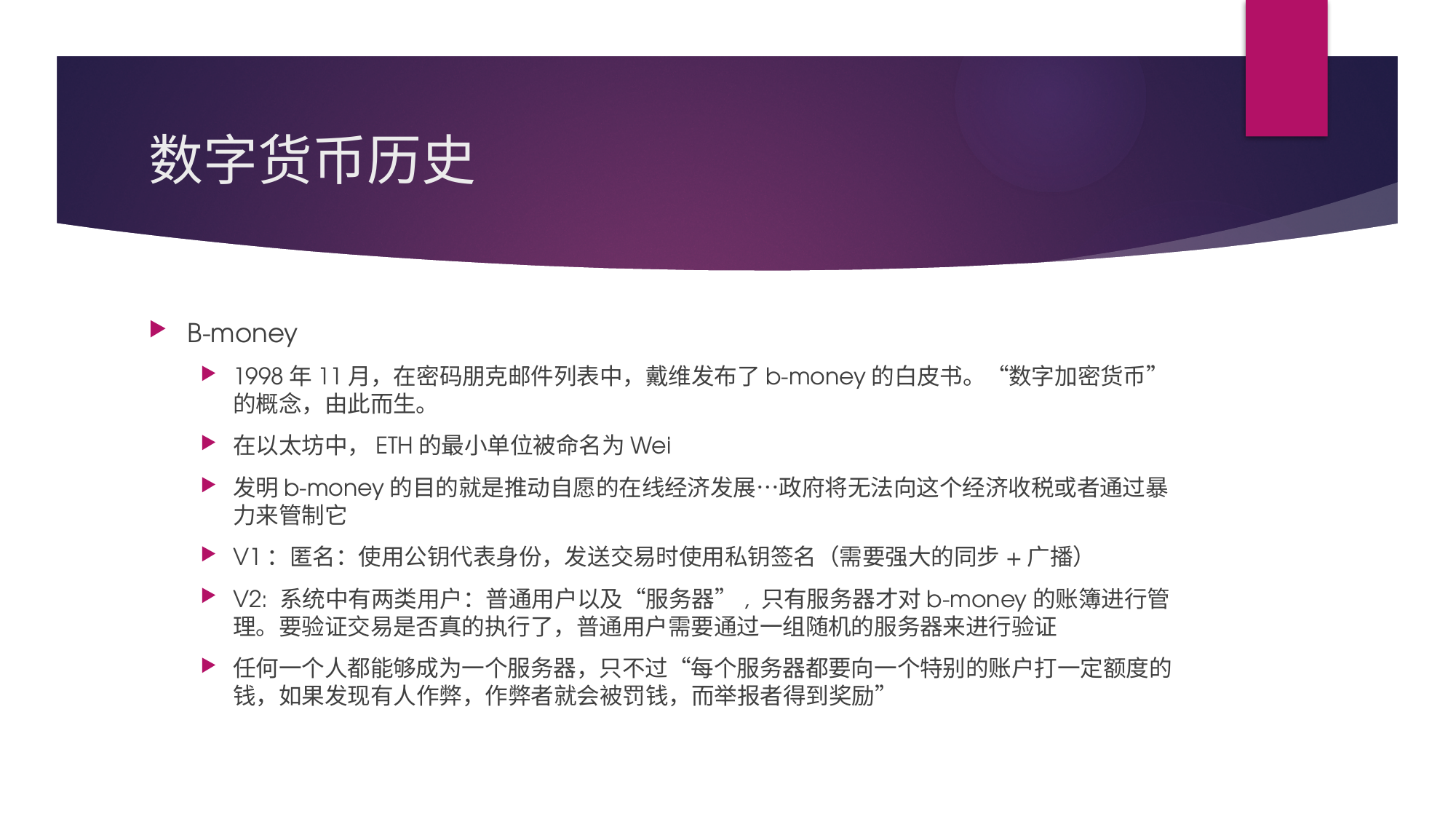

# 数字货币历史
B-money
1998年11月，在密码朋克邮件列表中，戴维发布了b-money的白皮书。“数字加密货币”的概念，由此而生。
在以太坊中，ETH的最小单位被命名为Wei
发明b-money的目的就是推动自愿的在线经济发展…政府将无法向这个经济收税或者通过暴力来管制它
V1：匿名：使用公钥代表身份，发送交易时使用私钥签名（需要强大的同步+广播）
V2: 系统中有两类用户：普通用户以及“服务器”, 只有服务器才对b-money的账簿进行管理。要验证交易是否真的执行了，普通用户需要通过一组随机的服务器来进行验证
任何一个人都能够成为一个服务器，只不过“每个服务器都要向一个特别的账户打一定额度的钱，如果发现有人作弊，作弊者就会被罚钱，而举报者得到奖励”